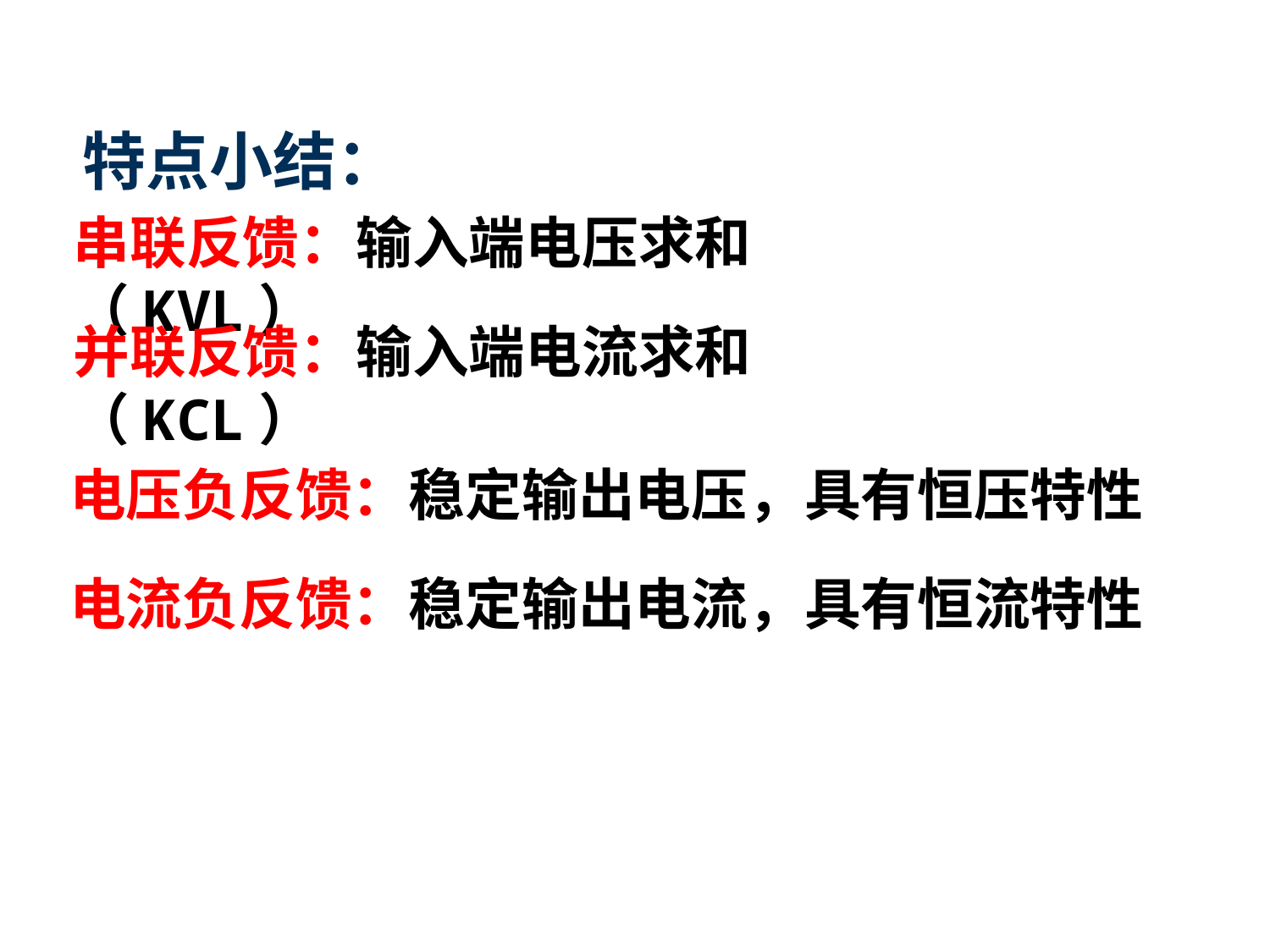

特点小结：
串联反馈：输入端电压求和（KVL）
并联反馈：输入端电流求和（KCL）
电压负反馈：稳定输出电压，具有恒压特性
电流负反馈：稳定输出电流，具有恒流特性